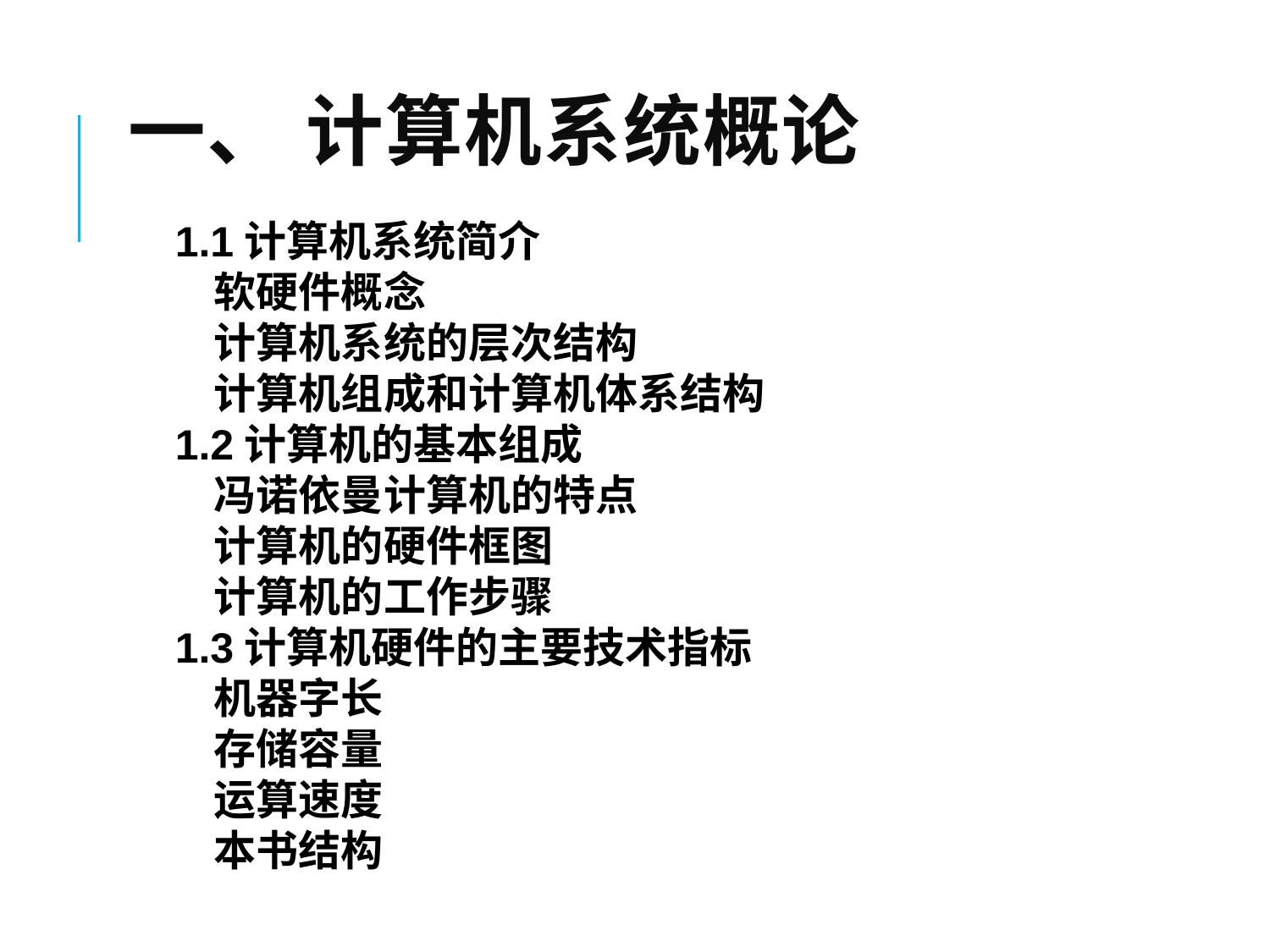

# 一、 计算机系统概论

    1.1计算机系统简介
        软硬件概念
        计算机系统的层次结构
        计算机组成和计算机体系结构
    1.2计算机的基本组成
        冯诺依曼计算机的特点
        计算机的硬件框图
        计算机的工作步骤
    1.3计算机硬件的主要技术指标
        机器字长
        存储容量
        运算速度
        本书结构